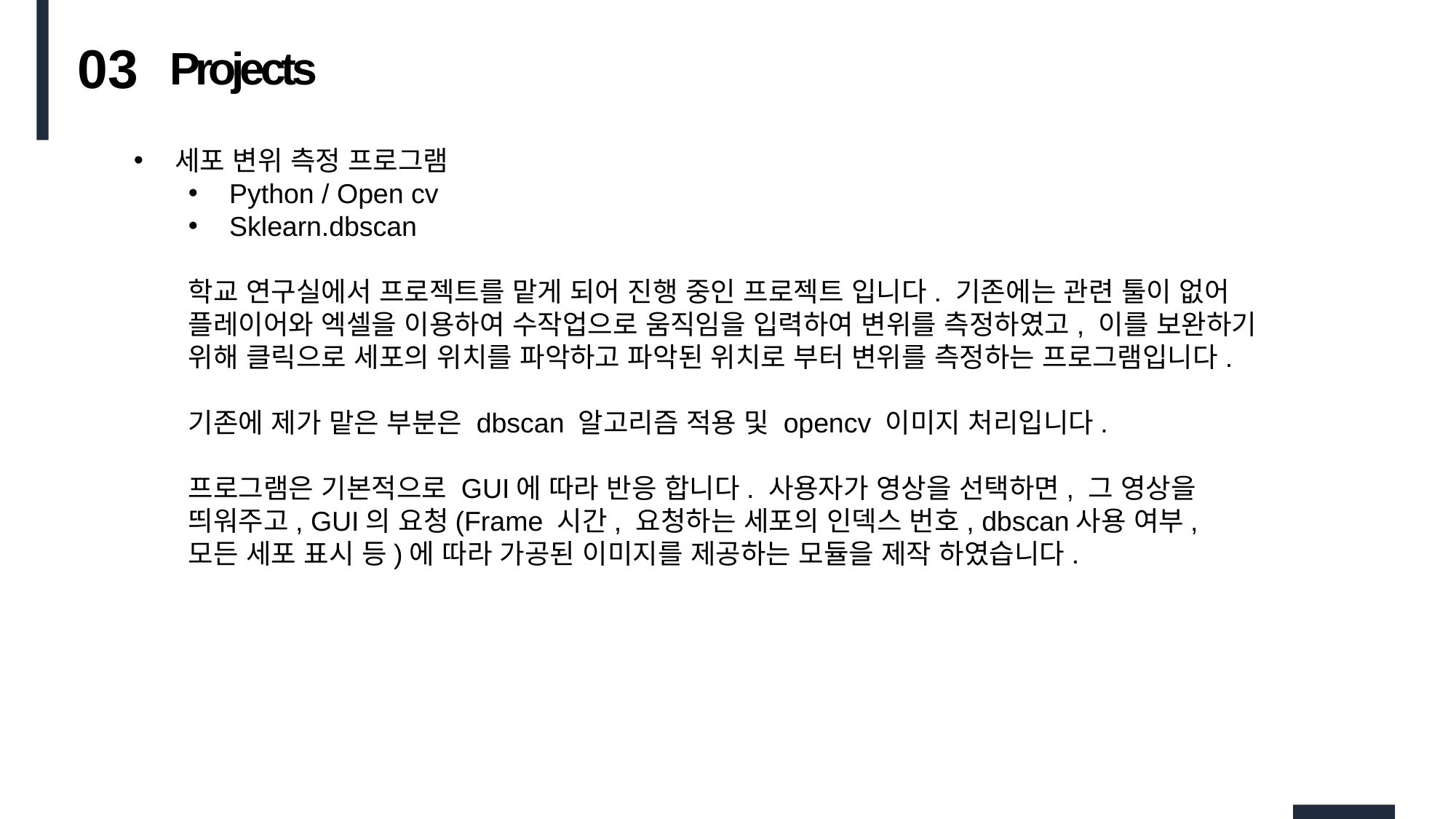

03
Projects

세포 변위 측정 프로그램
Python / Open cv
Sklearn.dbscan

학교 연구실에서 프로젝트를 맡게 되어 진행 중인 프로젝트 입니다. 기존에는 관련 툴이 없어 플레이어와 엑셀을 이용하여 수작업으로 움직임을 입력하여 변위를 측정하였고, 이를 보완하기 위해 클릭으로 세포의 위치를 파악하고 파악된 위치로 부터 변위를 측정하는 프로그램입니다.

기존에 제가 맡은 부분은 dbscan 알고리즘 적용 및 opencv 이미지 처리입니다.

프로그램은 기본적으로 GUI에 따라 반응 합니다. 사용자가 영상을 선택하면, 그 영상을 띄워주고, GUI의 요청(Frame 시간, 요청하는 세포의 인덱스 번호, dbscan사용 여부, 모든 세포 표시 등)에 따라 가공된 이미지를 제공하는 모듈을 제작 하였습니다.